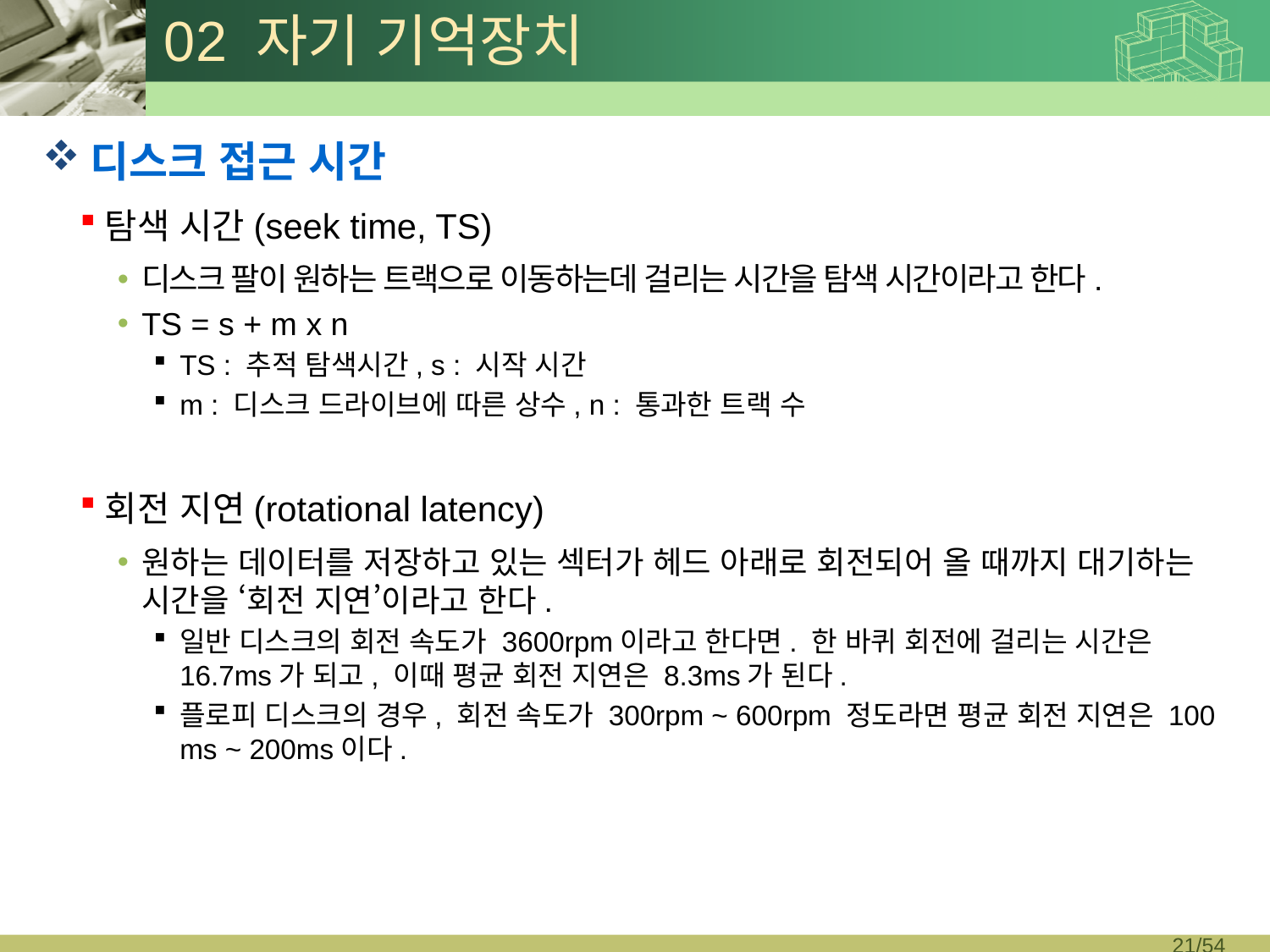

# 02 자기 기억장치
디스크 접근 시간
탐색 시간(seek time, TS)
디스크 팔이 원하는 트랙으로 이동하는데 걸리는 시간을 탐색 시간이라고 한다.
TS = s + m x n
TS : 추적 탐색시간, s : 시작 시간
m : 디스크 드라이브에 따른 상수, n : 통과한 트랙 수

회전 지연(rotational latency)
원하는 데이터를 저장하고 있는 섹터가 헤드 아래로 회전되어 올 때까지 대기하는 시간을 ‘회전 지연’이라고 한다.
일반 디스크의 회전 속도가 3600rpm이라고 한다면. 한 바퀴 회전에 걸리는 시간은 16.7ms가 되고, 이때 평균 회전 지연은 8.3ms가 된다.
플로피 디스크의 경우, 회전 속도가 300rpm ~ 600rpm 정도라면 평균 회전 지연은 100 ms ~ 200ms이다.